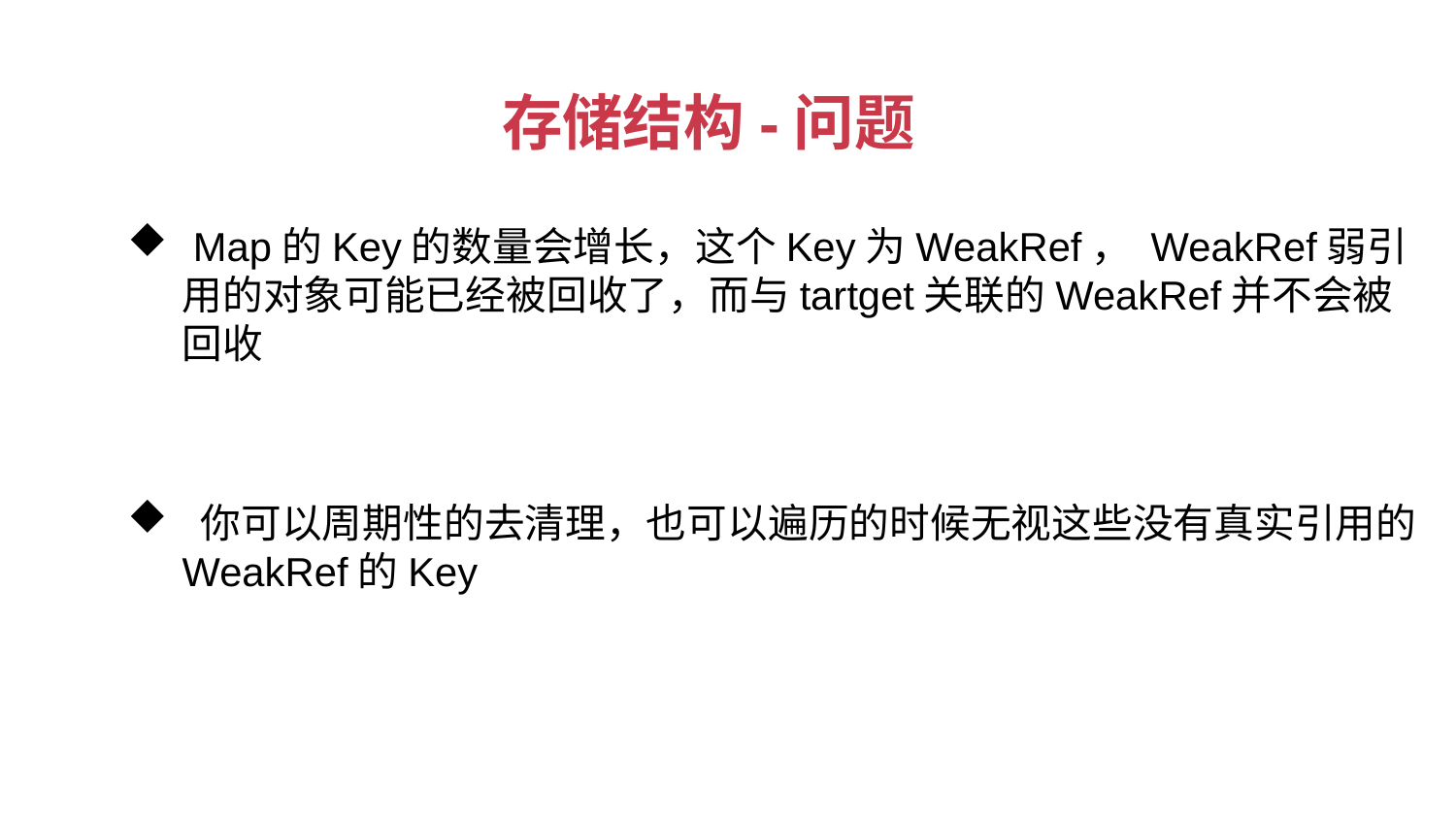

存储结构-问题
 Map的Key的数量会增长，这个Key为WeakRef， WeakRef弱引用的对象可能已经被回收了，而与tartget关联的WeakRef并不会被回收
 你可以周期性的去清理，也可以遍历的时候无视这些没有真实引用的WeakRef的Key